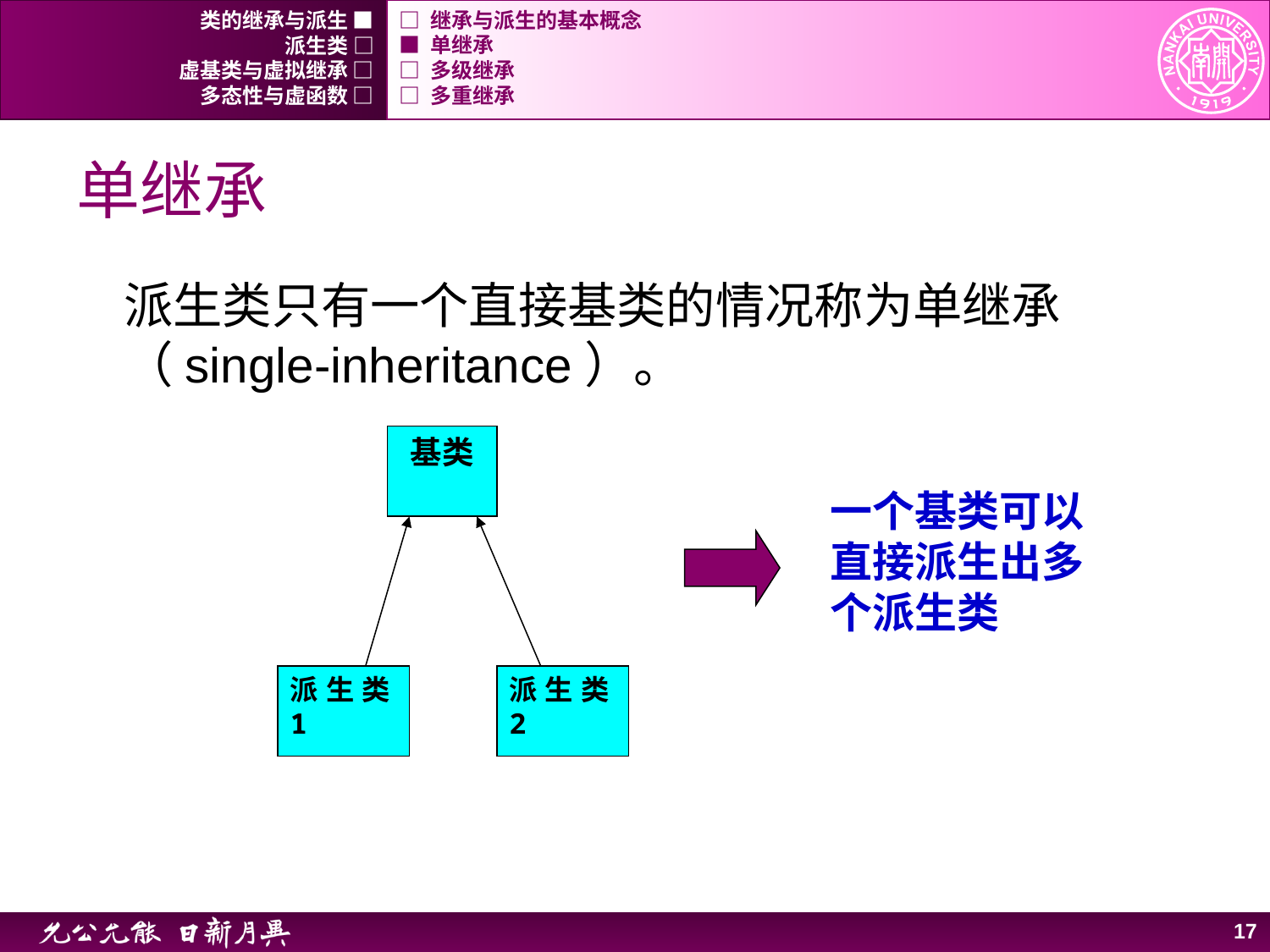

类的继承与派生 ■
□ 继承与派生的基本概念
派生类 □
■ 单继承
虚基类与虚拟继承 □
□ 多级继承
多态性与虚函数 □
□ 多重继承
# 单继承
派生类只有一个直接基类的情况称为单继承（single-inheritance）。

基类

派生类1
派生类2
一个基类可以直接派生出多个派生类

17